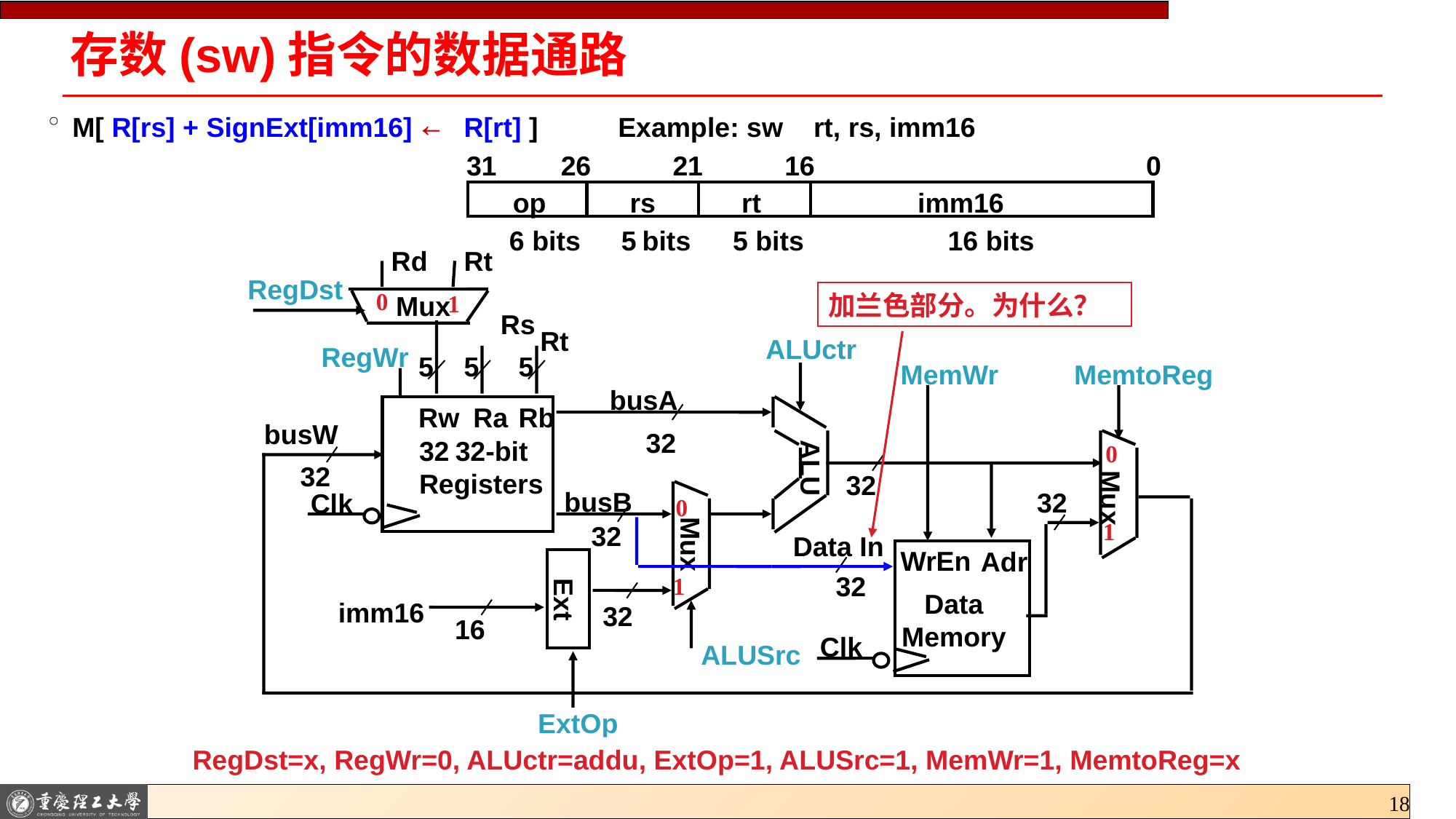

# 存数(sw)指令的数据通路
M[ R[rs] + SignExt[imm16] ← R[rt] ] 	Example: sw    rt, rs, imm16
31
26
21
16
0
op

rs

rt

imm16

6 bits
5 bits
5 bits
16 bits
Rd
Rt

RegDst
0
1
加兰色部分。为什么？

Mux

Rs

Rt

ALUctr
RegWr
5
5
5

MemWr
MemtoReg

busA

Rw
Ra
Rb

busW

32
32 32-bit
Registers

0
1
ALU

32

32

Mux
busB
32
Clk

0
1

32

Mux

Data In
WrEn
 Adr

32
   Ext
Data
Memory

imm16

32

16

Clk
ALUSrc

ExtOp
控制信号RegDst, RegWr, ALUctr, ExtOp, ALUSrc, MemWr, MemtoReg 各取何值？
RegDst=x, RegWr=0, ALUctr=addu, ExtOp=1, ALUSrc=1, MemWr=1, MemtoReg=x